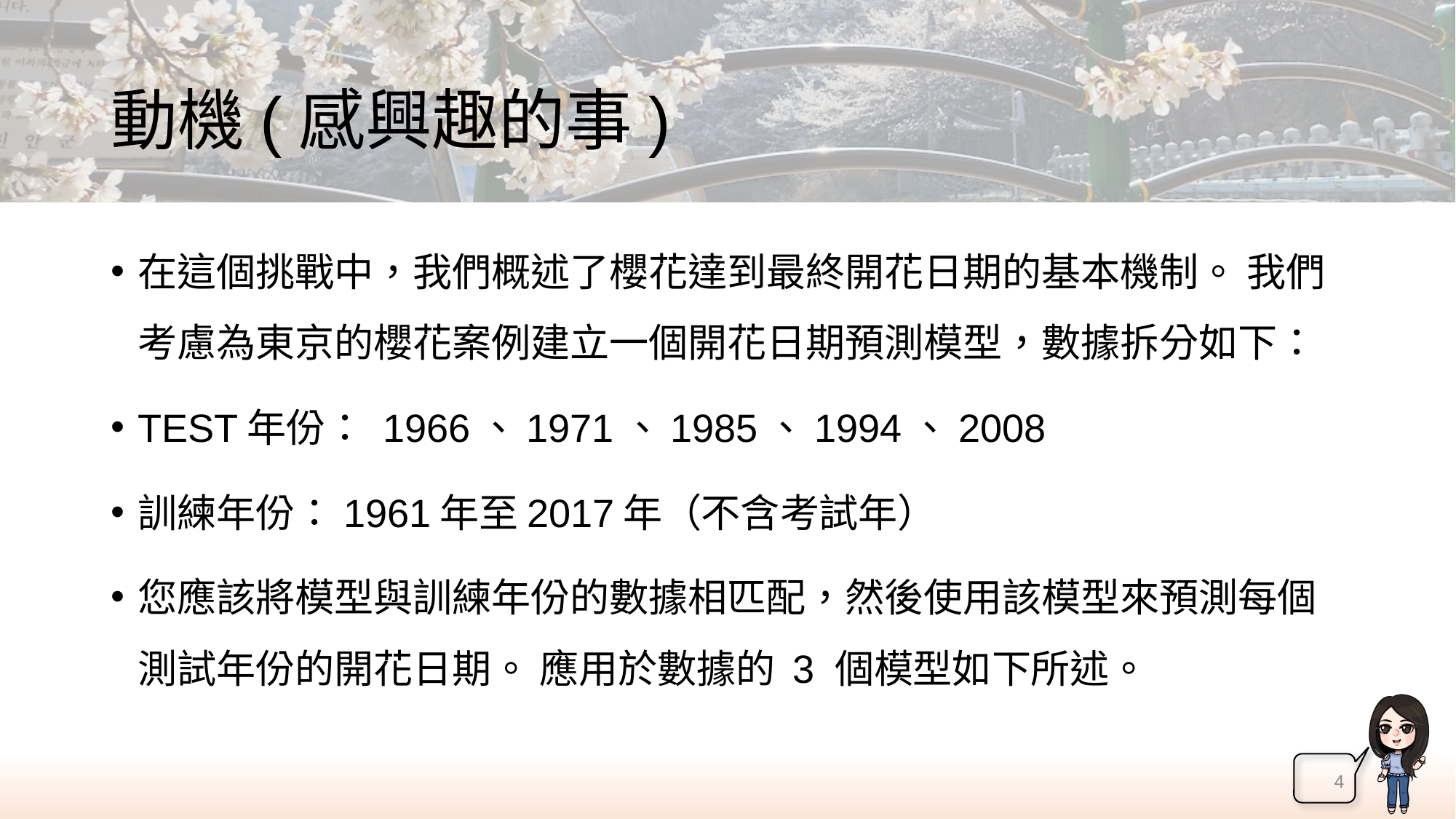

# 動機(感興趣的事)
在這個挑戰中，我們概述了櫻花達到最終開花日期的基本機制。 我們考慮為東京的櫻花案例建立一個開花日期預測模型，數據拆分如下：
TEST年份： 1966、1971、1985、1994、2008
訓練年份：1961年至2017年（不含考試年）
您應該將模型與訓練年份的數據相匹配，然後使用該模型來預測每個測試年份的開花日期。 應用於數據的 3 個模型如下所述。
4